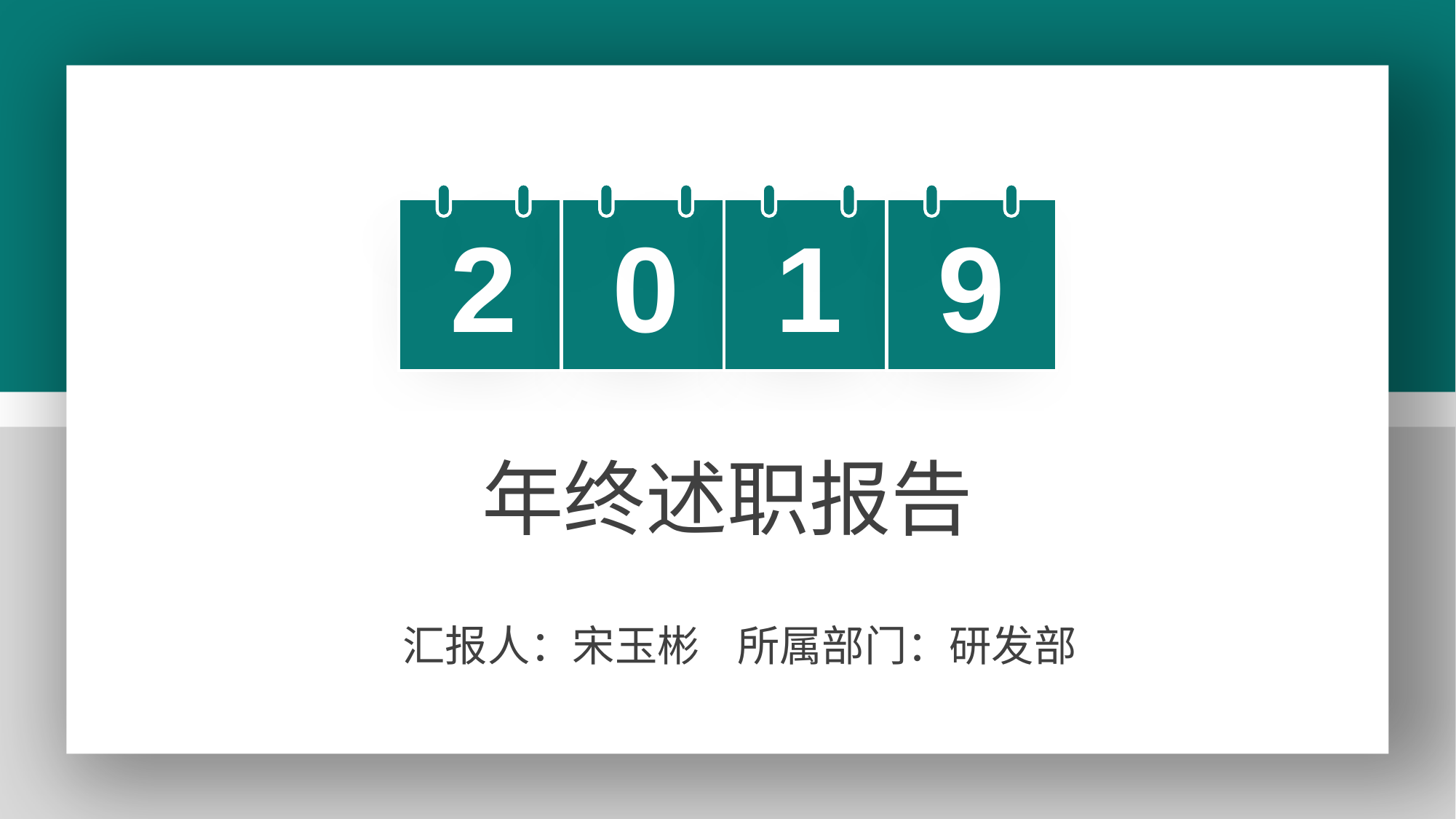

2
0
1
9
年终述职报告
汇报人：宋玉彬    所属部门：研发部